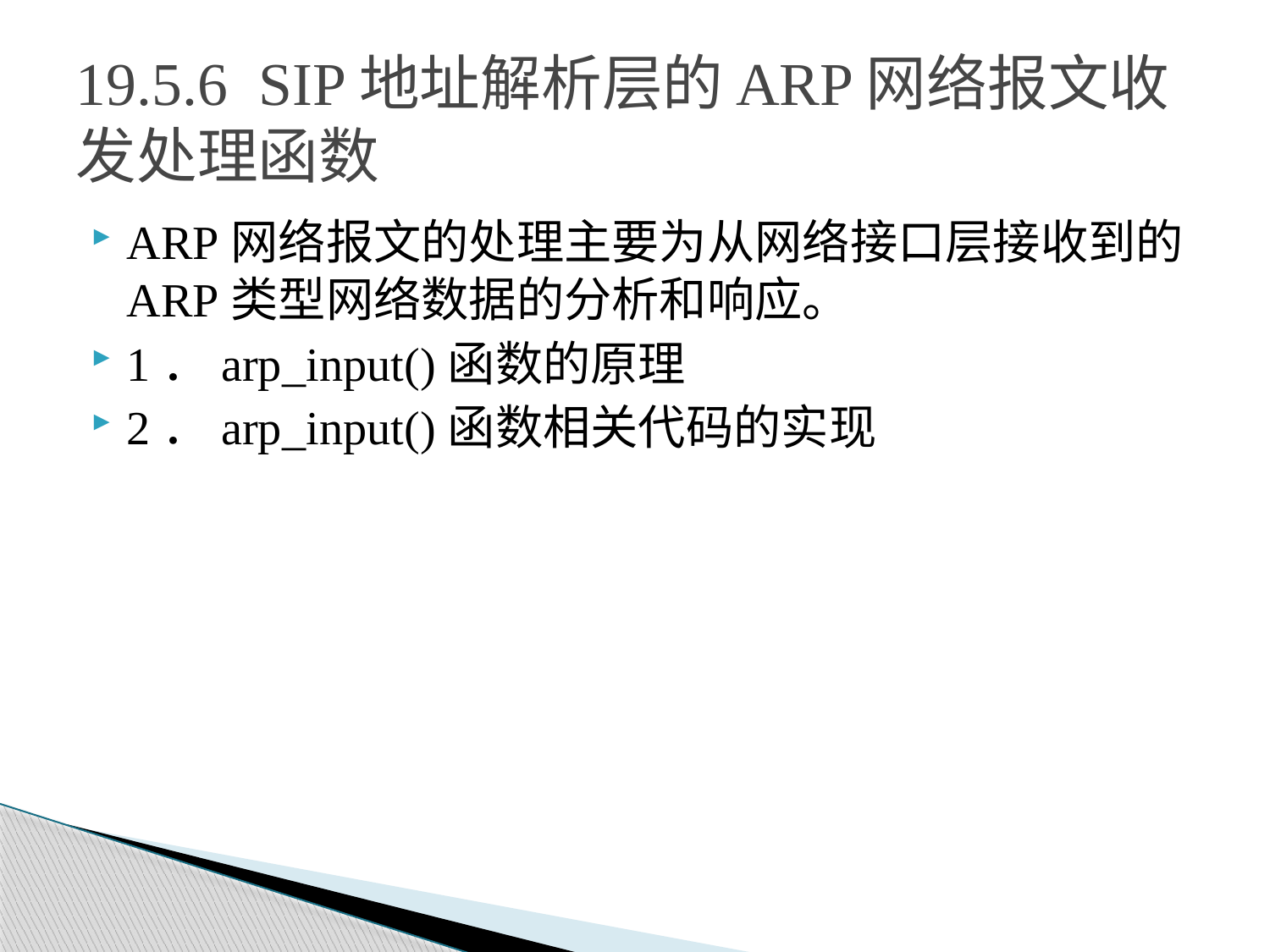

# 19.5.6  SIP地址解析层的ARP网络报文收发处理函数
ARP网络报文的处理主要为从网络接口层接收到的ARP类型网络数据的分析和响应。
1．arp_input()函数的原理
2．arp_input()函数相关代码的实现